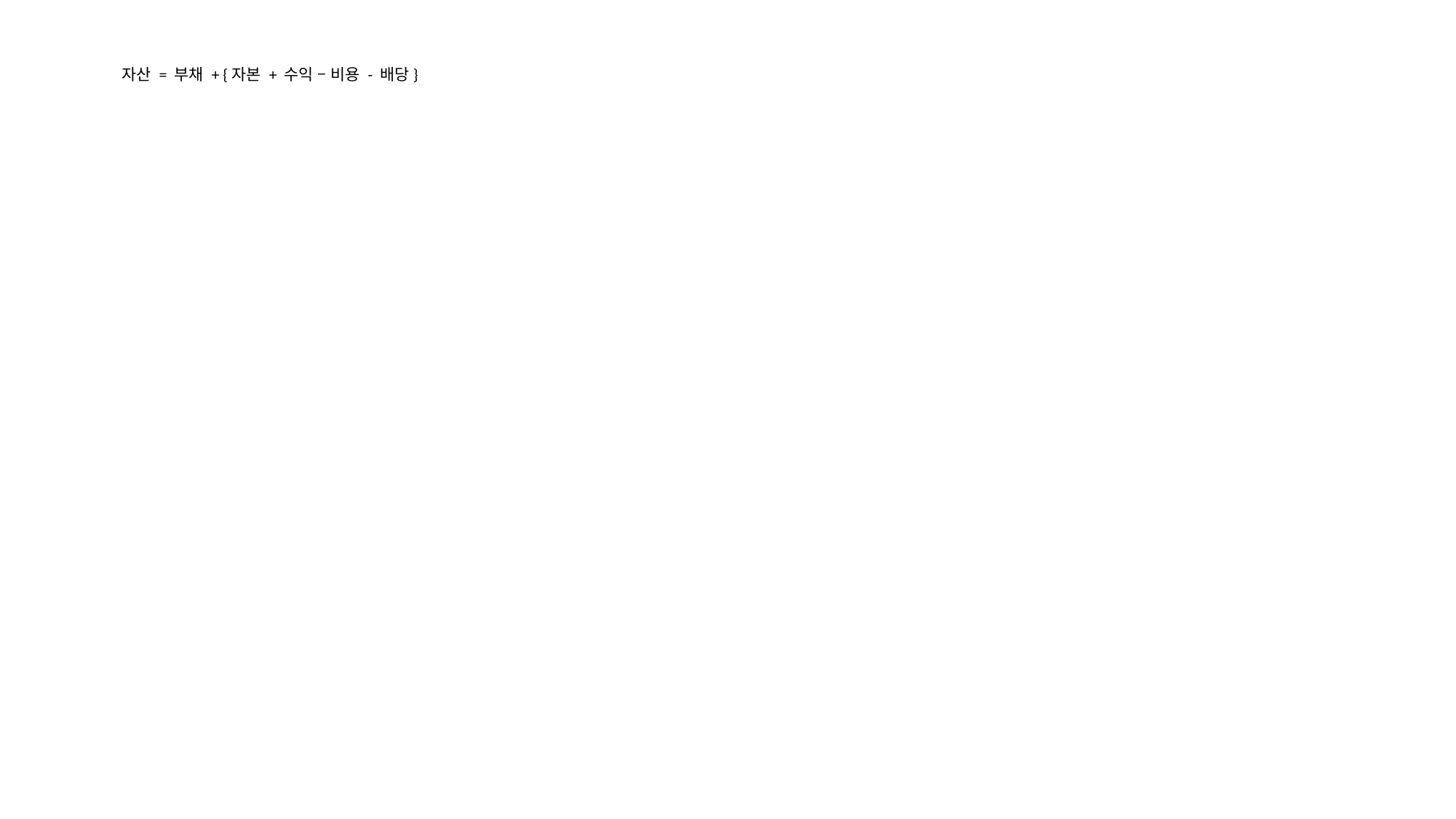

자산 = 부채 + {자본 + 수익 – 비용 - 배당}